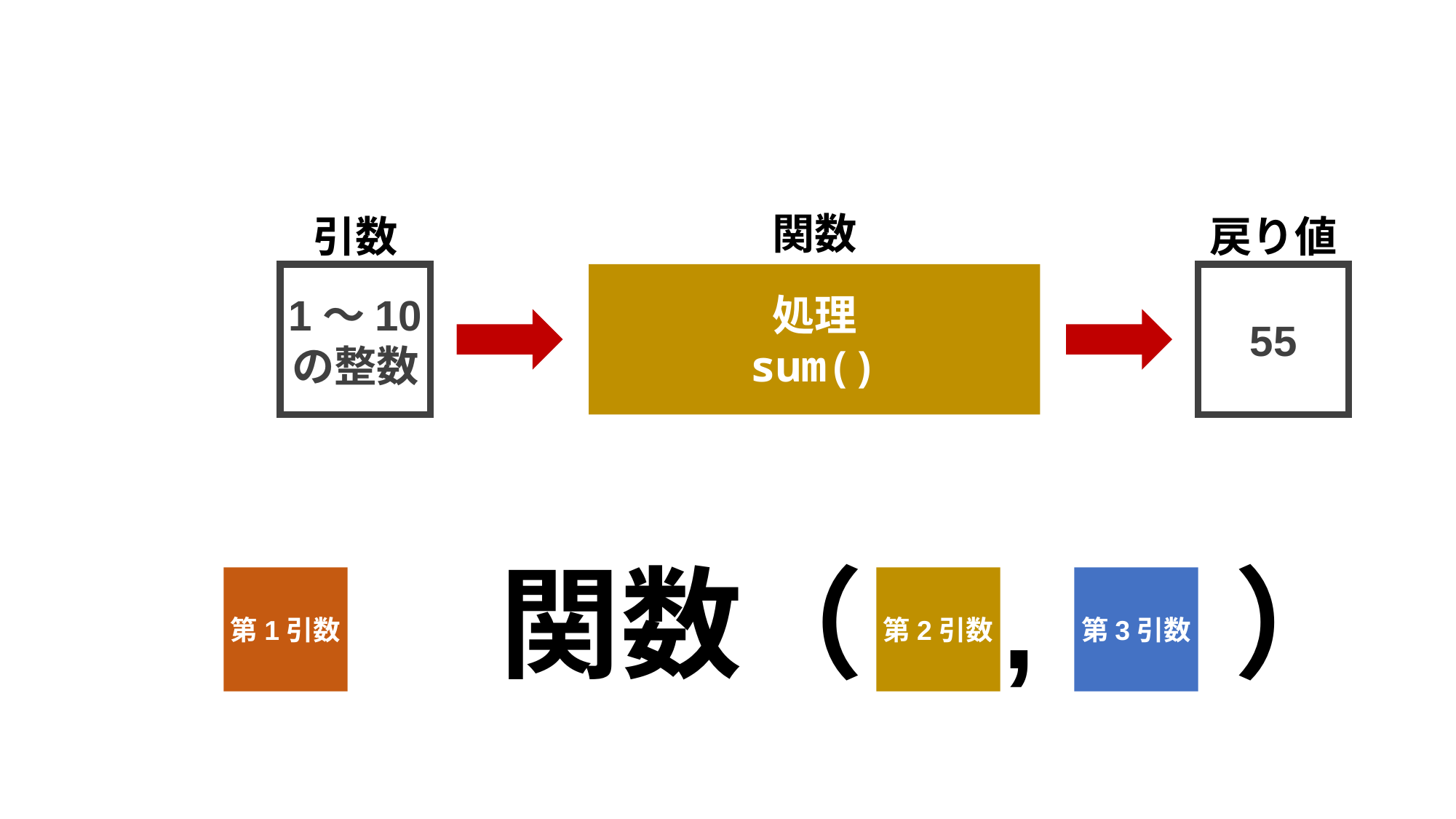

関数
引数
戻り値
1〜10
の整数
処理
sum()
55

関数（    ,     ）
第1引数
第2引数
第3引数